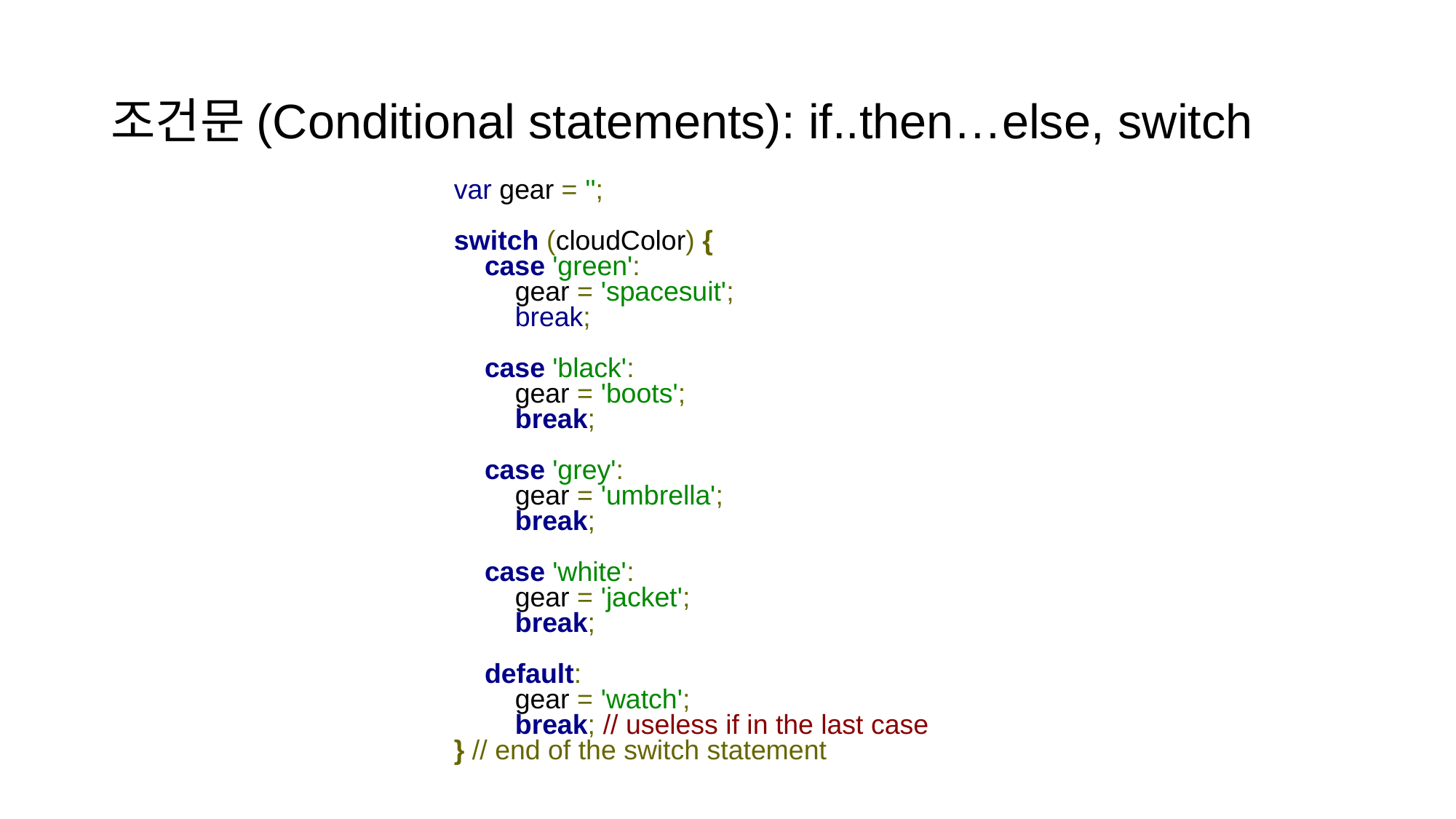

# 조건문(Conditional statements): if..then…else, switch
var gear = '';

switch (cloudColor) {
    case 'green':
        gear = 'spacesuit';
        break;

    case 'black':
        gear = 'boots';
        break;

    case 'grey':
        gear = 'umbrella';
        break;

    case 'white':
        gear = 'jacket';
        break;

    default:
        gear = 'watch';
        break; // useless if in the last case
} // end of the switch statement